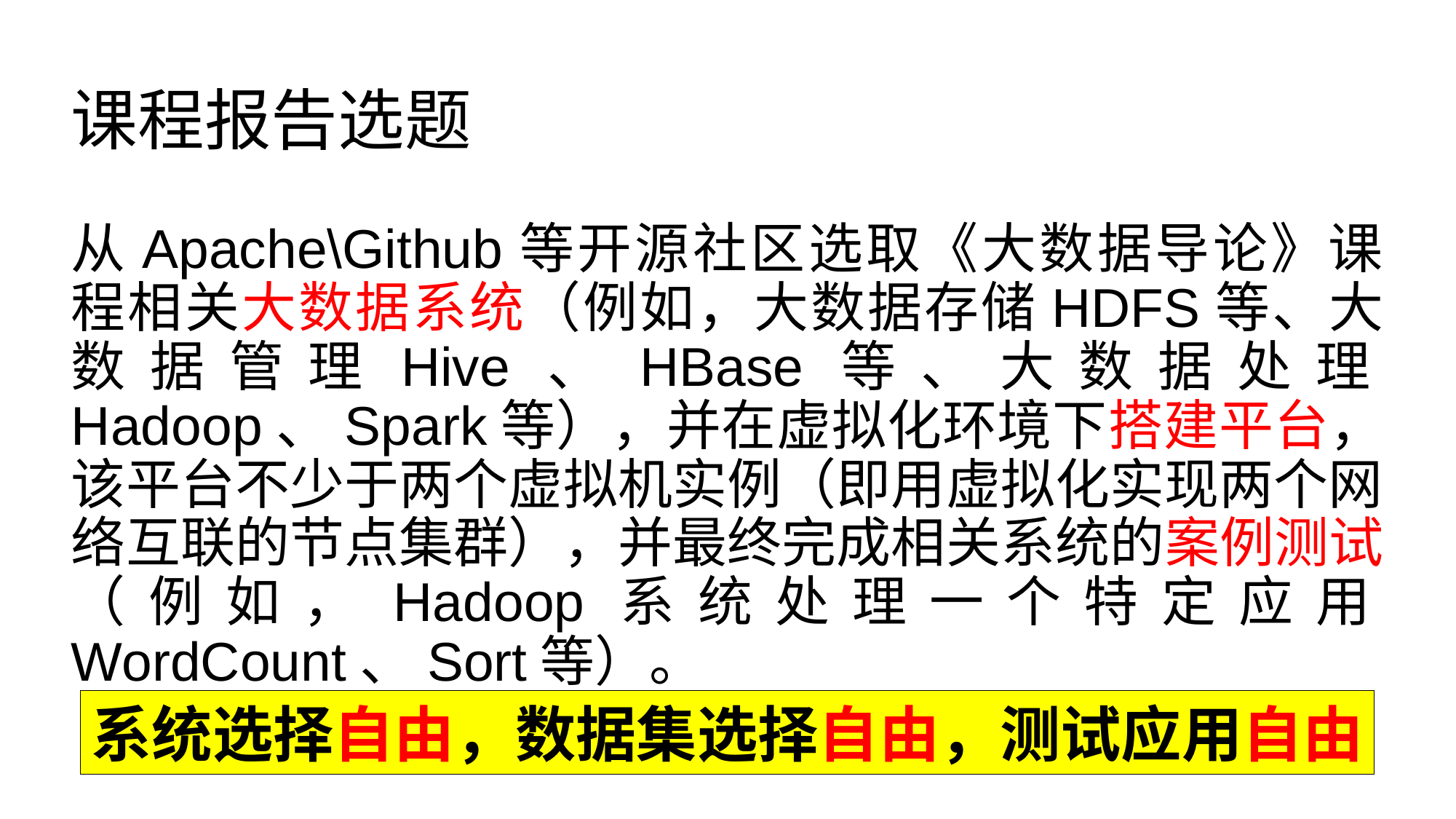

# 课程报告选题
从Apache\Github等开源社区选取《大数据导论》课程相关大数据系统（例如，大数据存储HDFS等、大数据管理Hive、HBase等、大数据处理Hadoop、Spark等），并在虚拟化环境下搭建平台，该平台不少于两个虚拟机实例（即用虚拟化实现两个网络互联的节点集群），并最终完成相关系统的案例测试（例如，Hadoop系统处理一个特定应用WordCount、Sort等）。
系统选择自由，数据集选择自由，测试应用自由